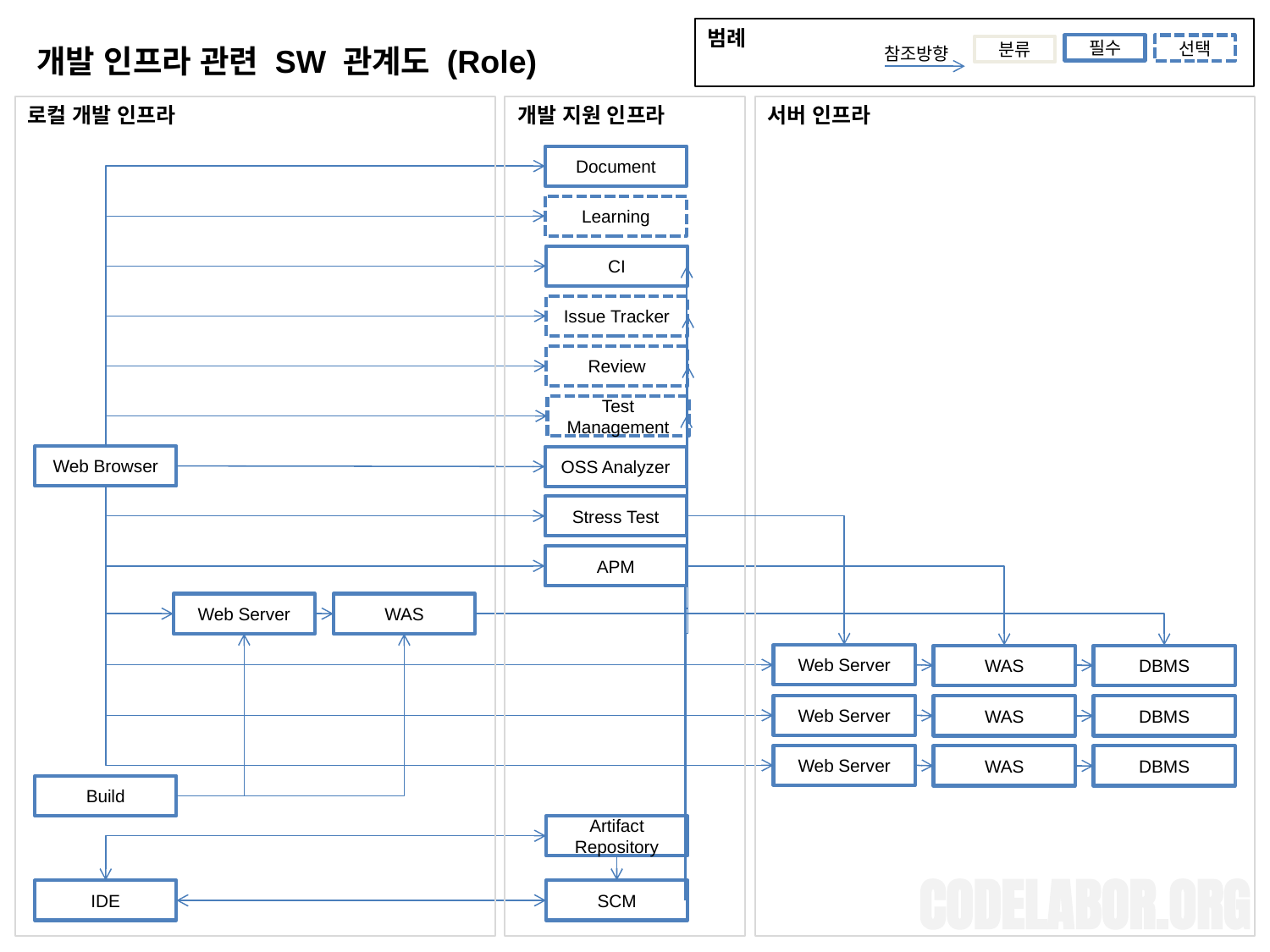

범례
개발 인프라 관련 SW 관계도 (Role)
필수
선택
참조방향
분류
로컬 개발 인프라
개발 지원 인프라
서버 인프라
Document
Learning
CI
Issue Tracker
Review
Test Management
Web Browser
OSS Analyzer
Stress Test
APM
Web Server
WAS
Web Server
WAS
DBMS
Web Server
WAS
DBMS
Web Server
WAS
DBMS
Build
Artifact Repository
IDE
SCM